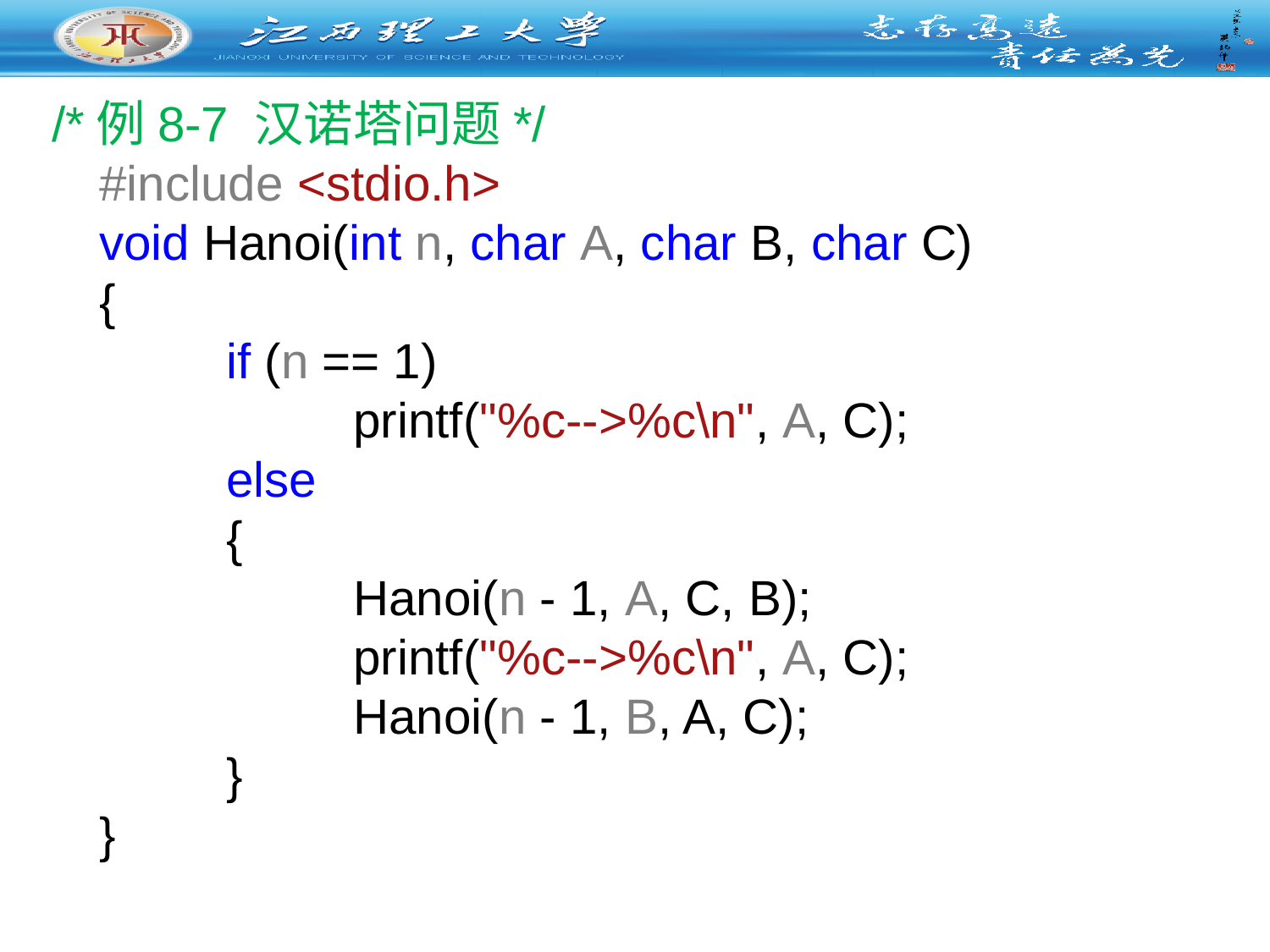

/*例8-7 汉诺塔问题*/
#include <stdio.h>
void Hanoi(int n, char A, char B, char C)
{
 	if (n == 1)
 		printf("%c-->%c\n", A, C);
 	else
 	{
 		Hanoi(n - 1, A, C, B);
 		printf("%c-->%c\n", A, C);
 		Hanoi(n - 1, B, A, C);
 	}
}